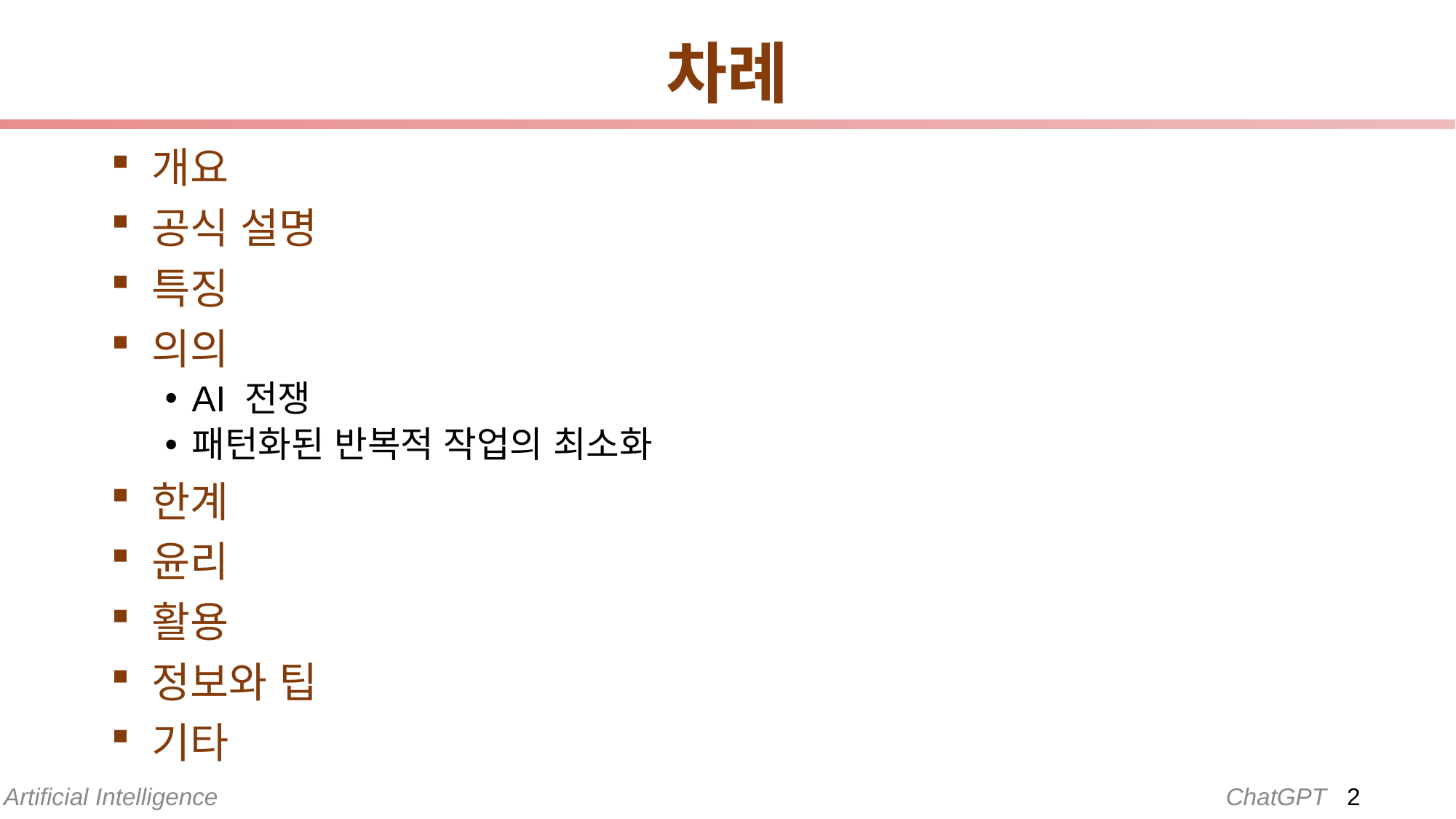

# 차례
개요
공식 설명
특징
의의
AI 전쟁
패턴화된 반복적 작업의 최소화
한계
윤리
활용
정보와 팁
기타